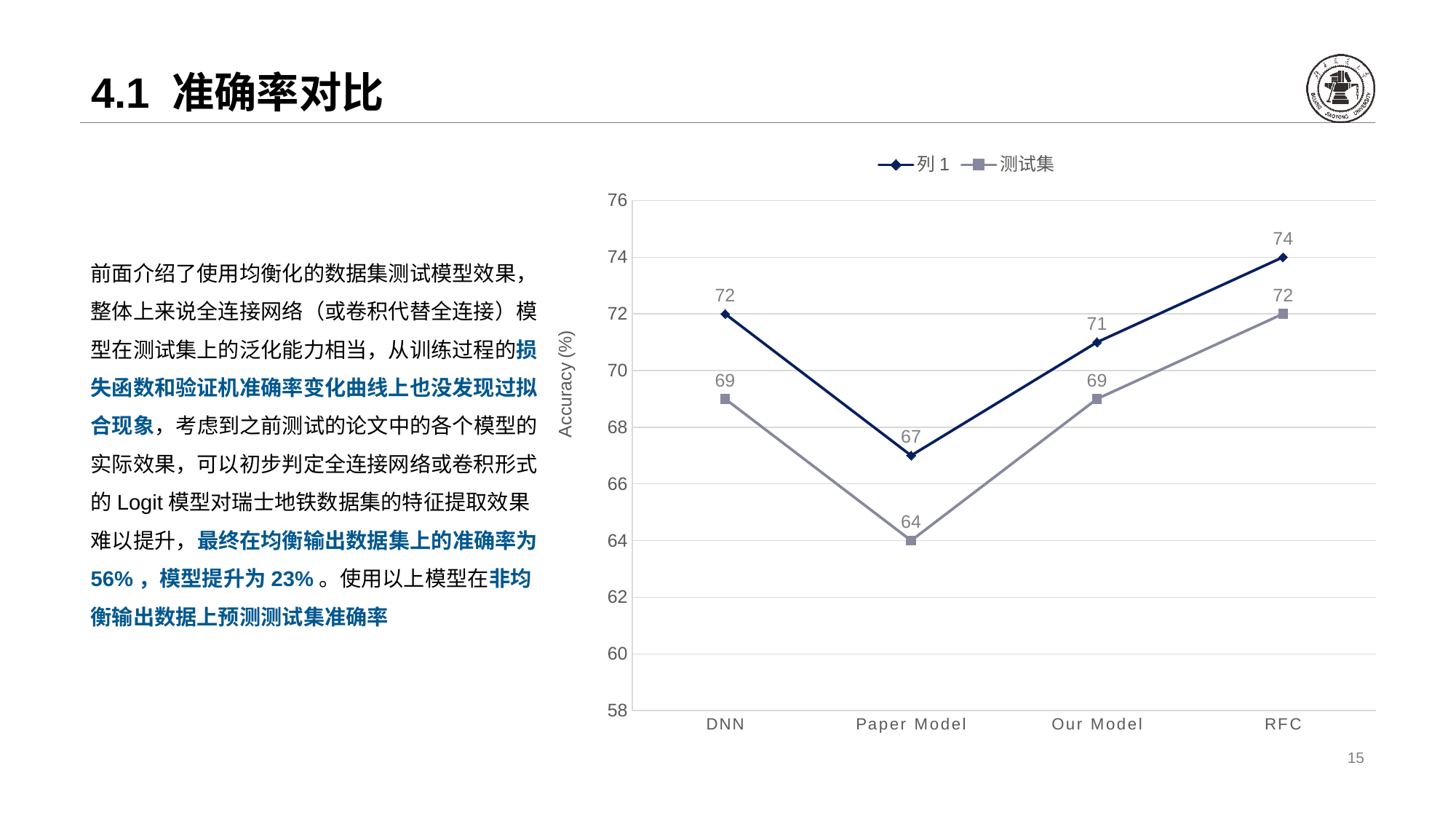

# 4.1 准确率对比

### Chart

| Category | 列1 | 测试集 |
|---|---|---|
| DNN | 72.0 | 69.0 |
| Paper Model | 67.0 | 64.0 |
| Our Model | 71.0 | 69.0 |
| RFC | 74.0 | 72.0 |
前面介绍了使用均衡化的数据集测试模型效果，整体上来说全连接网络（或卷积代替全连接）模型在测试集上的泛化能力相当，从训练过程的损失函数和验证机准确率变化曲线上也没发现过拟合现象，考虑到之前测试的论文中的各个模型的实际效果，可以初步判定全连接网络或卷积形式的Logit模型对瑞士地铁数据集的特征提取效果难以提升，最终在均衡输出数据集上的准确率为56%，模型提升为23%。使用以上模型在非均衡输出数据上预测测试集准确率
15